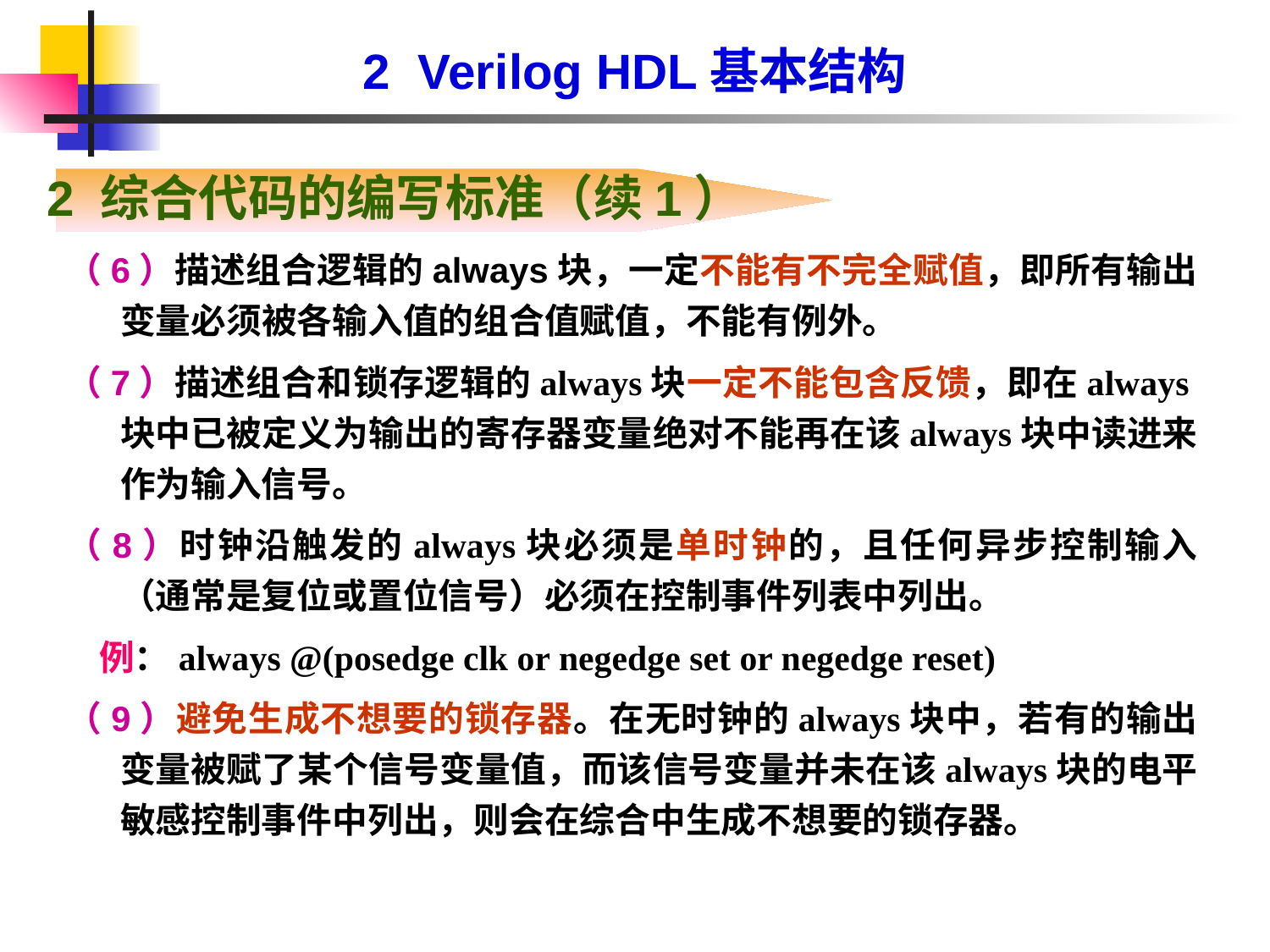

2  Verilog HDL基本结构
2 综合代码的编写标准（续1）
（6）描述组合逻辑的always块，一定不能有不完全赋值，即所有输出变量必须被各输入值的组合值赋值，不能有例外。
（7）描述组合和锁存逻辑的always块一定不能包含反馈，即在always块中已被定义为输出的寄存器变量绝对不能再在该always块中读进来作为输入信号。
（8）时钟沿触发的always块必须是单时钟的，且任何异步控制输入（通常是复位或置位信号）必须在控制事件列表中列出。
   例：always @(posedge clk or negedge set or negedge reset)
（9）避免生成不想要的锁存器。在无时钟的always块中，若有的输出变量被赋了某个信号变量值，而该信号变量并未在该always块的电平敏感控制事件中列出，则会在综合中生成不想要的锁存器。
# 72